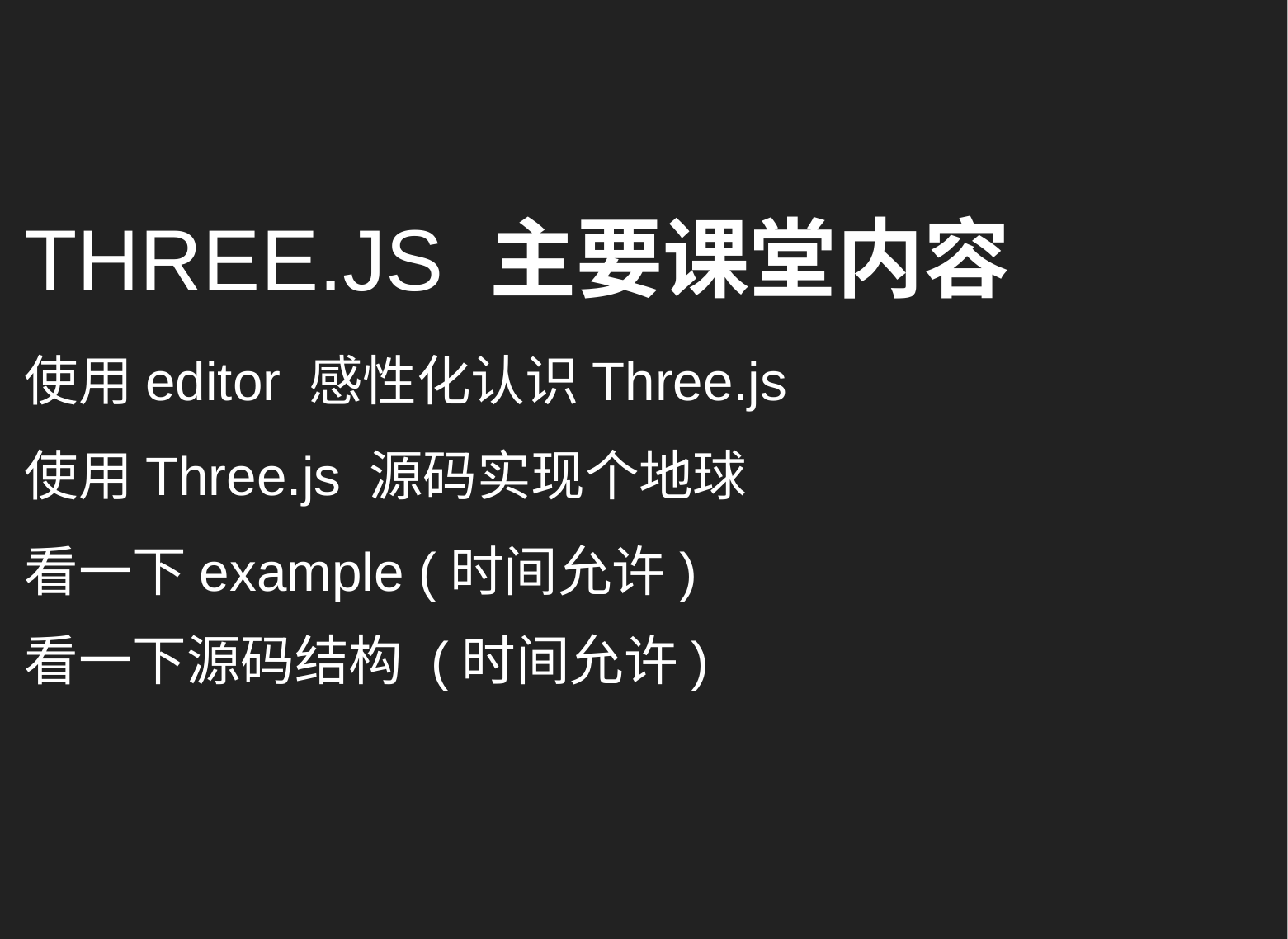

THREE.JS 主要课堂内容
使用editor 感性化认识Three.js
使用Three.js 源码实现个地球
看一下example (时间允许)
看一下源码结构 (时间允许)